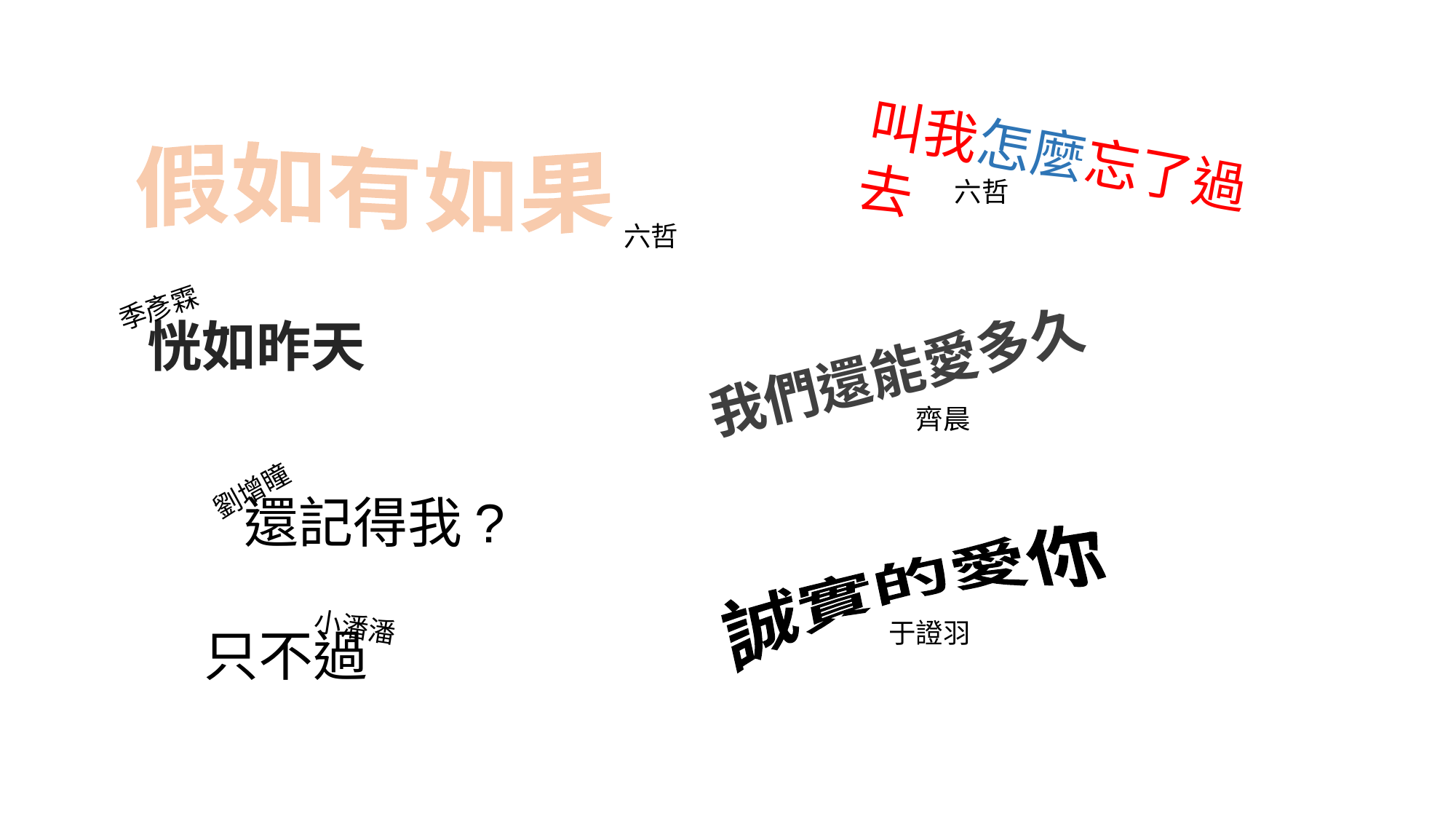

叫我怎麼忘了過去
假如有如果
六哲
六哲
季彥霖
恍如昨天
我們還能愛多久
齊晨
劉增瞳
還記得我?
誠實的愛你
小潘潘
于證羽
只不過